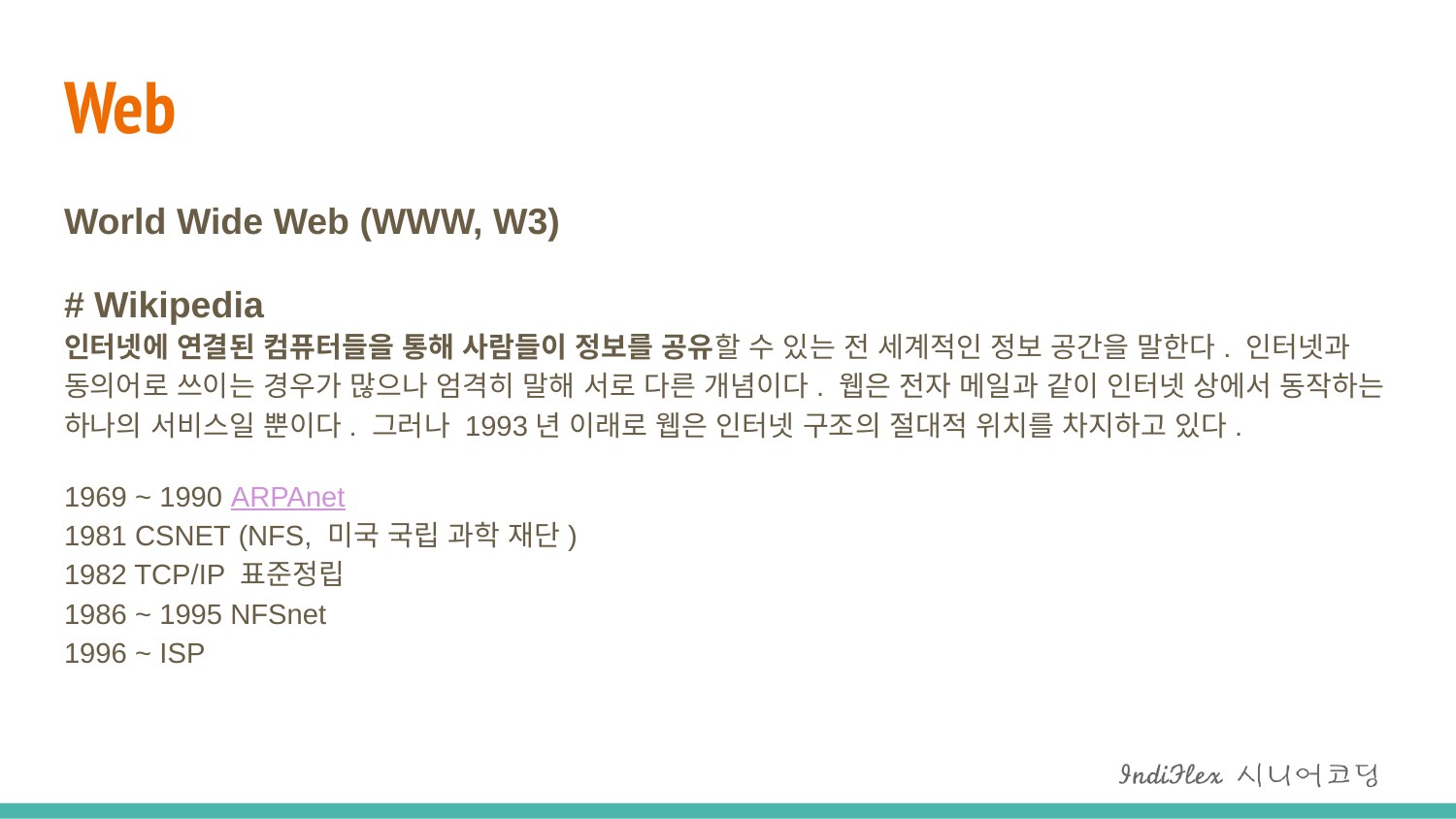

# Web
World Wide Web (WWW, W3)
# Wikipedia 인터넷에 연결된 컴퓨터들을 통해 사람들이 정보를 공유할 수 있는 전 세계적인 정보 공간을 말한다. 인터넷과 동의어로 쓰이는 경우가 많으나 엄격히 말해 서로 다른 개념이다. 웹은 전자 메일과 같이 인터넷 상에서 동작하는 하나의 서비스일 뿐이다. 그러나 1993년 이래로 웹은 인터넷 구조의 절대적 위치를 차지하고 있다.
1969 ~ 1990 ARPAnet
1981 CSNET (NFS, 미국 국립 과학 재단)
1982 TCP/IP 표준정립
1986 ~ 1995 NFSnet
1996 ~ ISP